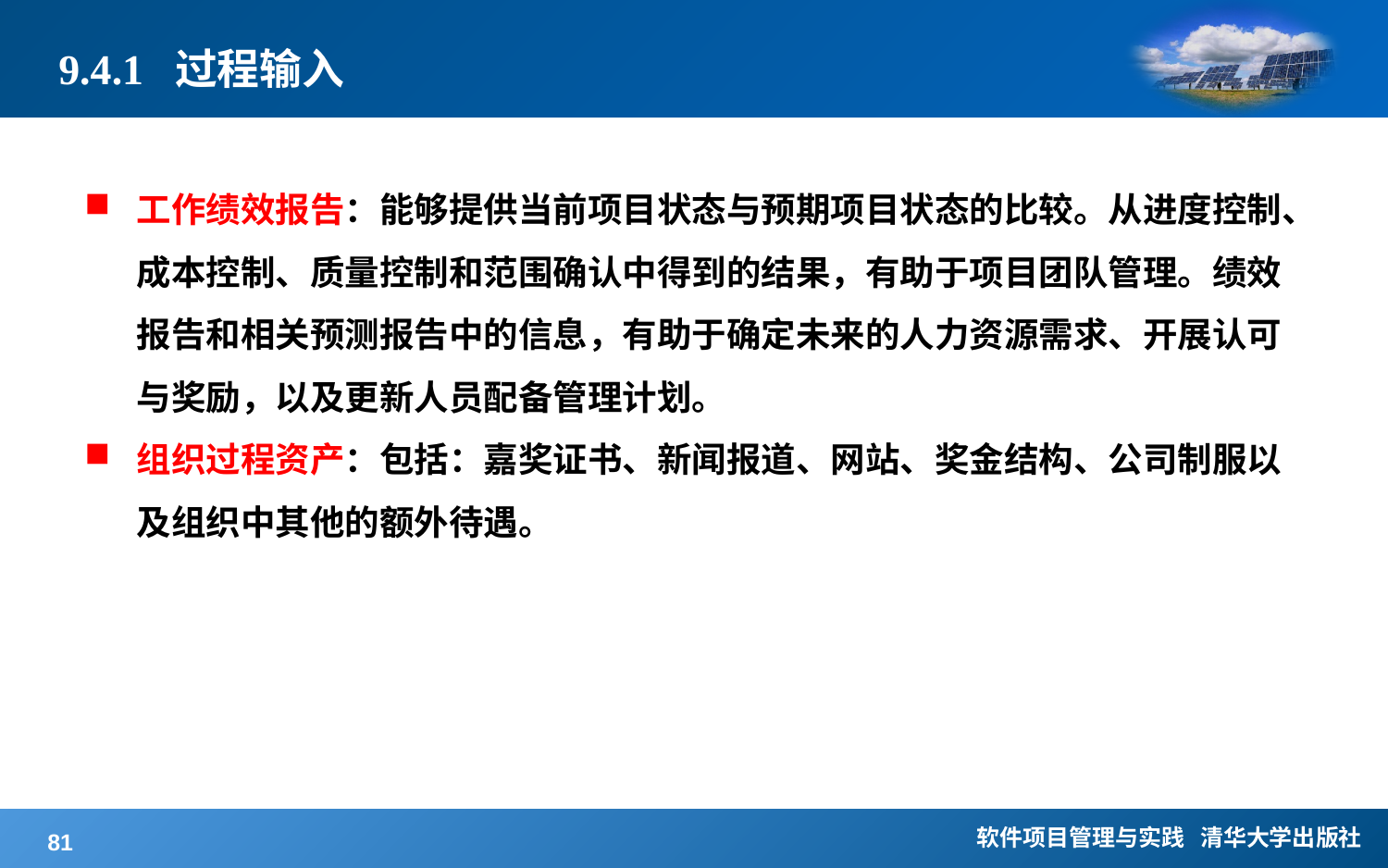

# 9.4.1  过程输入
工作绩效报告：能够提供当前项目状态与预期项目状态的比较。从进度控制、成本控制、质量控制和范围确认中得到的结果，有助于项目团队管理。绩效报告和相关预测报告中的信息，有助于确定未来的人力资源需求、开展认可与奖励，以及更新人员配备管理计划。
组织过程资产：包括：嘉奖证书、新闻报道、网站、奖金结构、公司制服以及组织中其他的额外待遇。